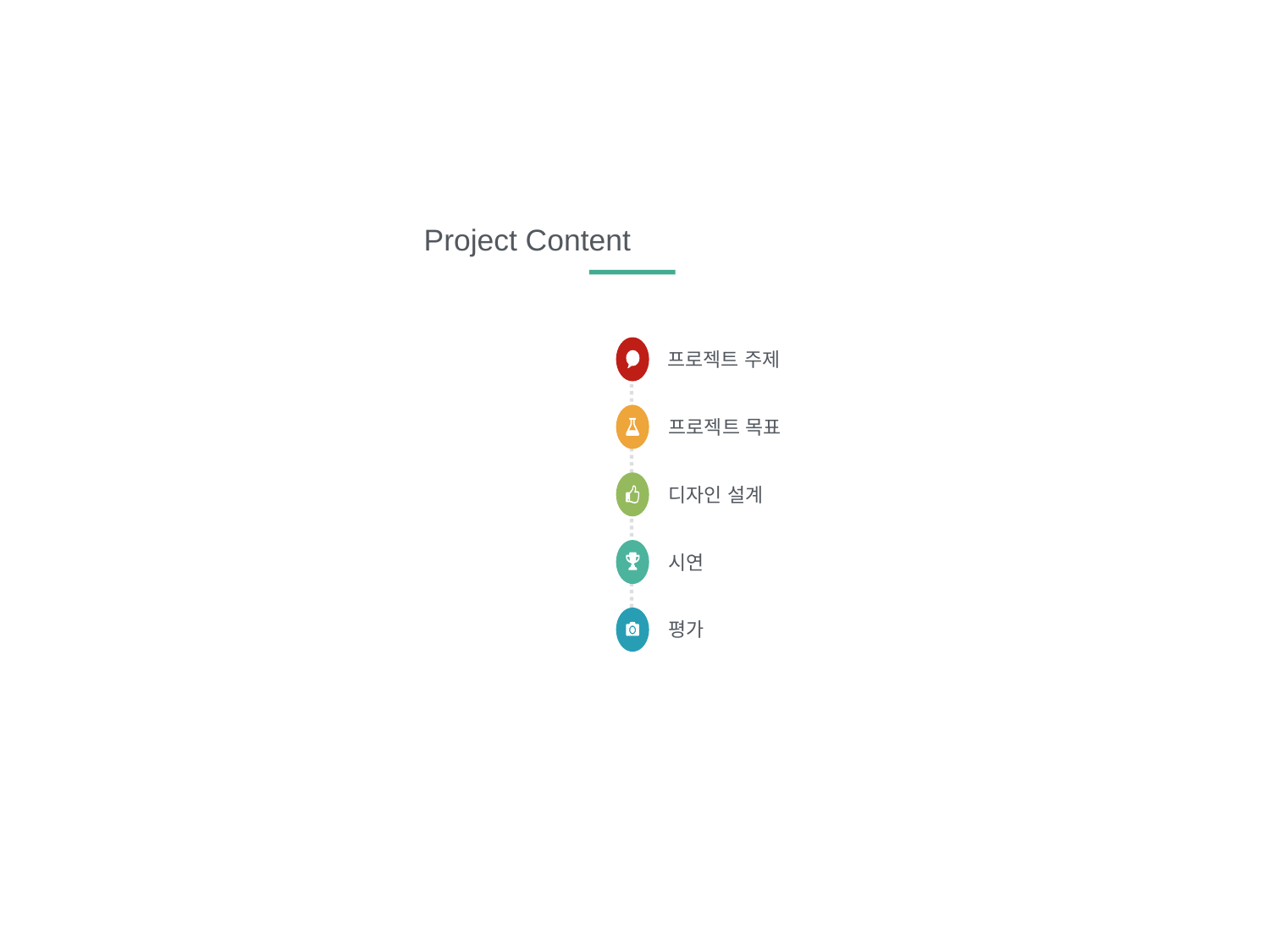

Project Content

프로젝트 주제

프로젝트 목표

디자인 설계

시연

평가